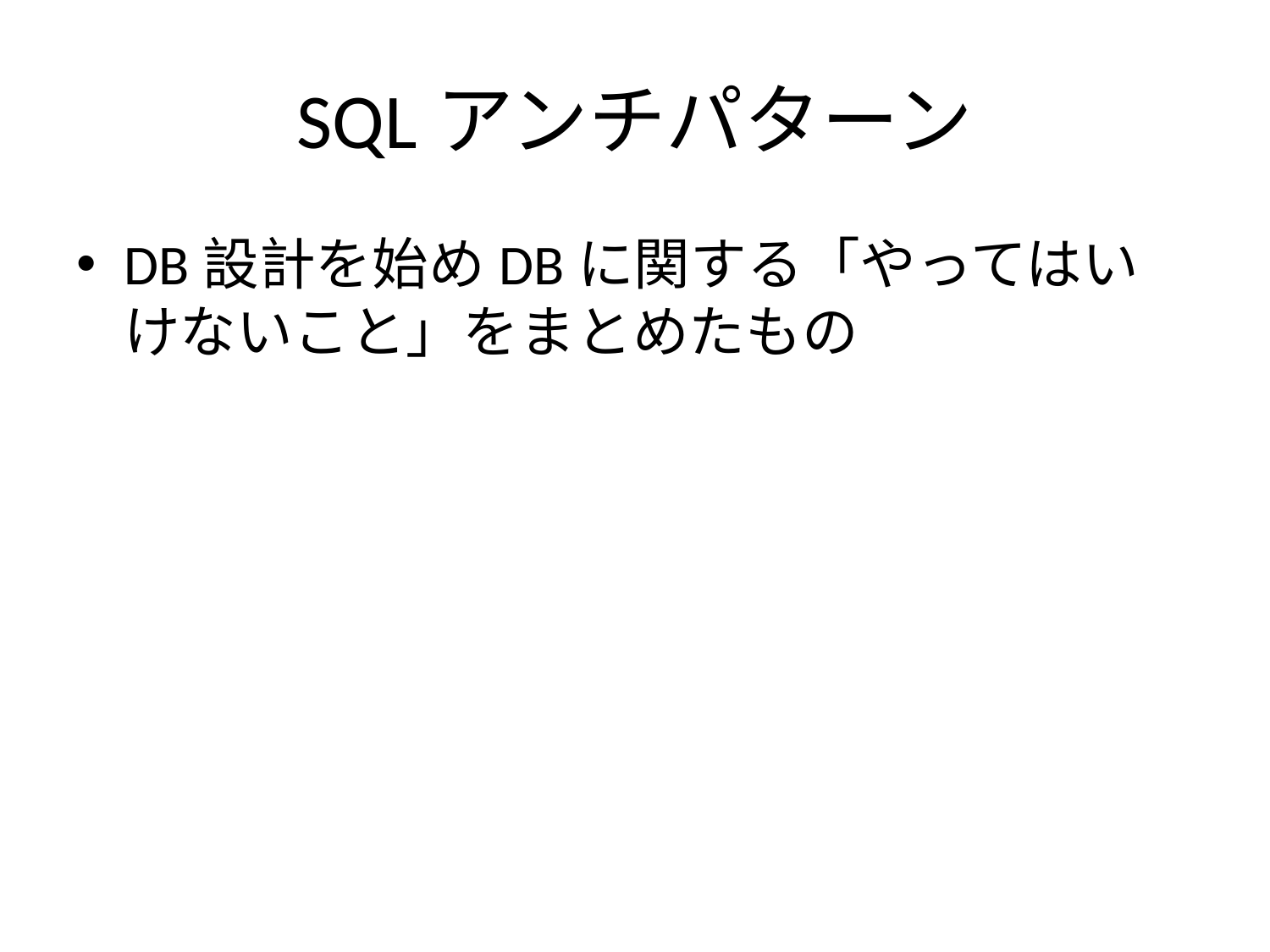

# SQLアンチパターン
DB設計を始めDBに関する「やってはいけないこと」をまとめたもの